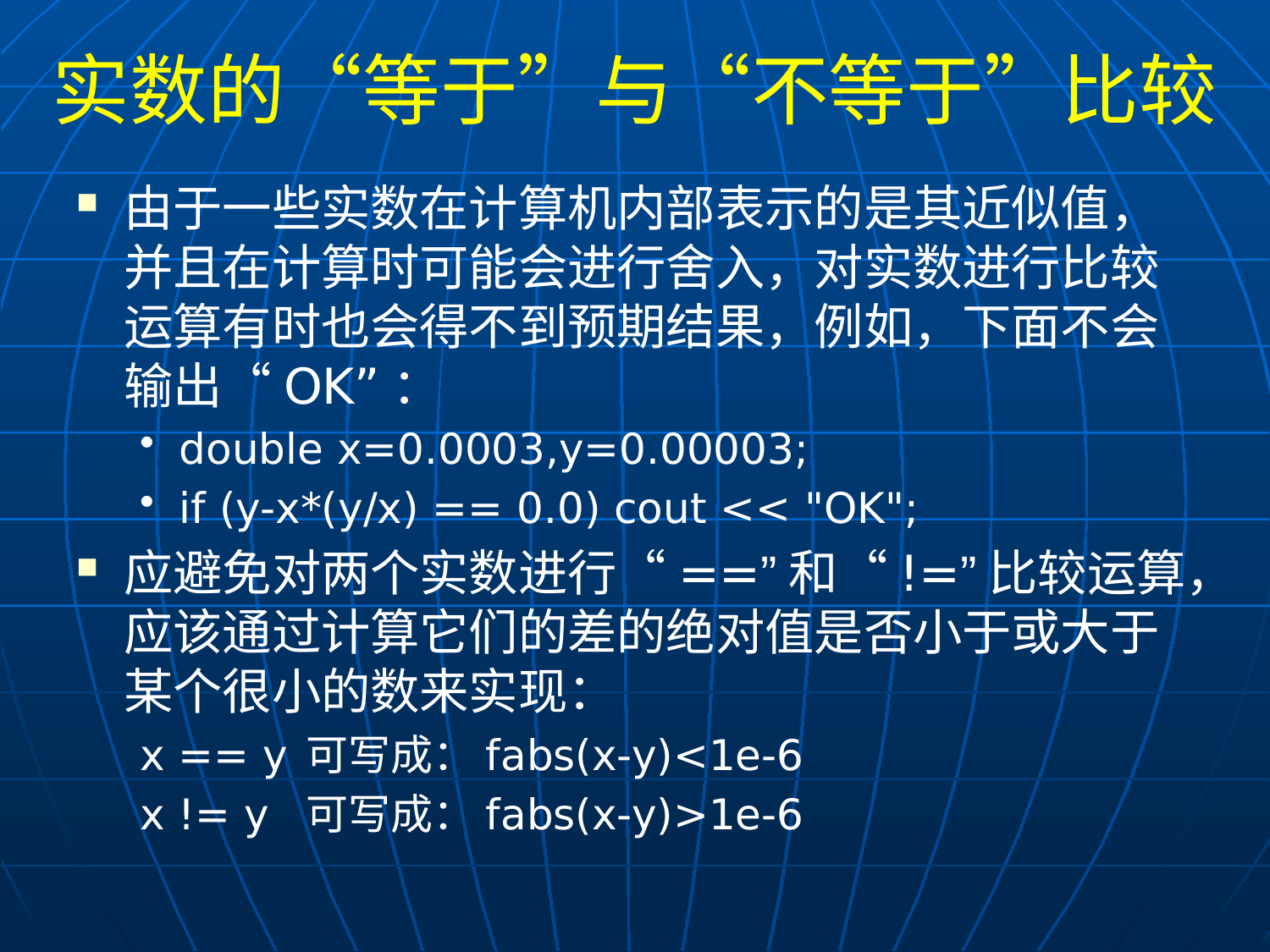

# 实数的“等于”与“不等于”比较
由于一些实数在计算机内部表示的是其近似值，并且在计算时可能会进行舍入，对实数进行比较运算有时也会得不到预期结果，例如，下面不会输出“OK”：
double x=0.0003,y=0.00003;
if (y-x*(y/x) == 0.0) cout << "OK";
应避免对两个实数进行“==”和“!=”比较运算，应该通过计算它们的差的绝对值是否小于或大于某个很小的数来实现：
x == y	可写成：fabs(x-y)<1e-6
x != y	可写成：fabs(x-y)>1e-6